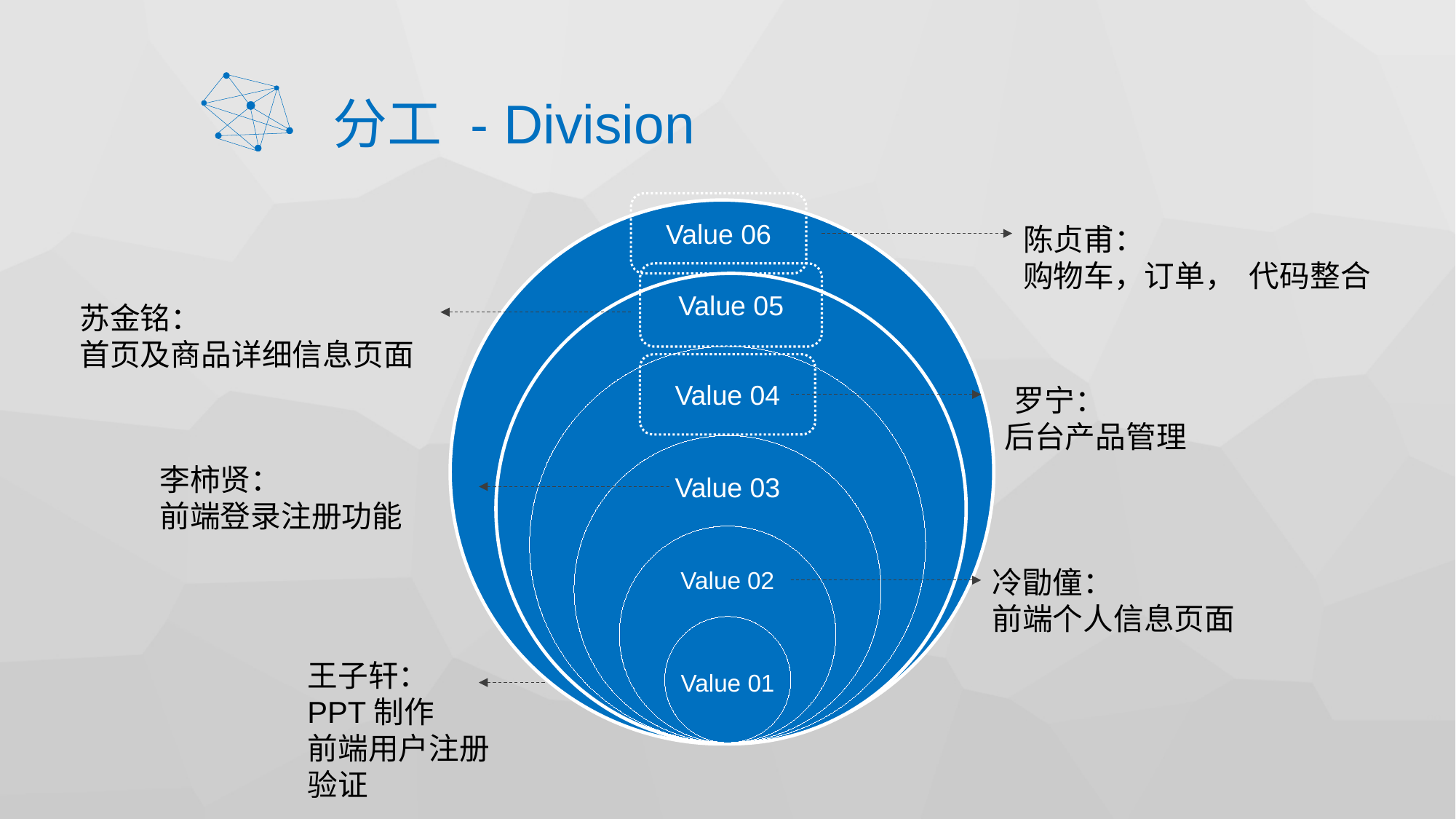

# 分工 - Division
Value 06

Value 05

陈贞甫：
购物车，订单，  代码整合
苏金铭：
首页及商品详细信息页面

Value 04
 罗宁：
后台产品管理

Value 03
李柿贤：
前端登录注册功能

Value 02
冷勖僮：
前端个人信息页面

Value 01
王子轩：
PPT制作
前端用户注册验证